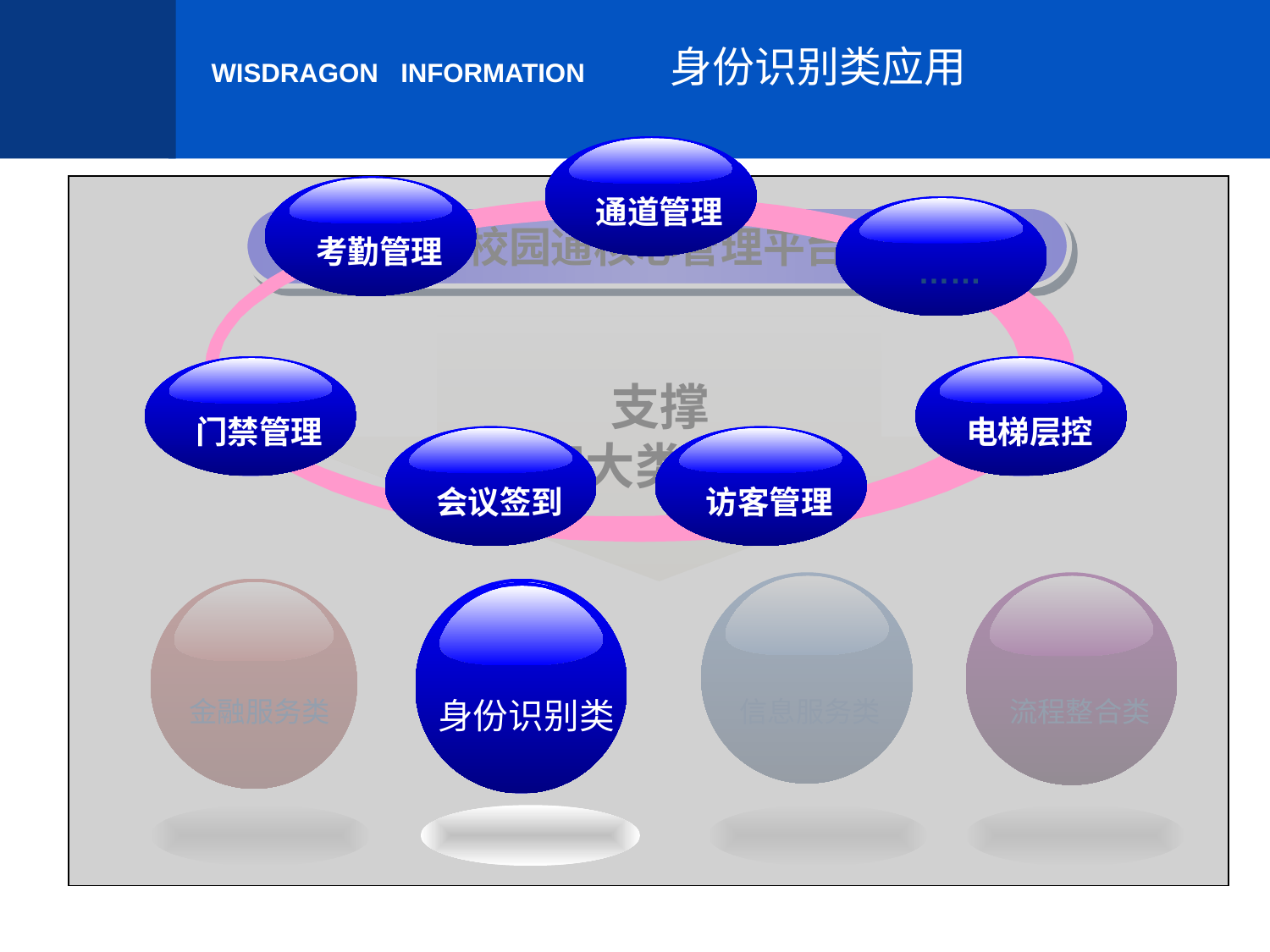

# 身份识别类应用

通道管理

考勤管理

……
校园通核心管理平台

支撑
四大类应用

门禁管理

电梯层控

会议签到

访客管理

信息服务类

流程整合类

金融服务类

身份识别类

身份识别类